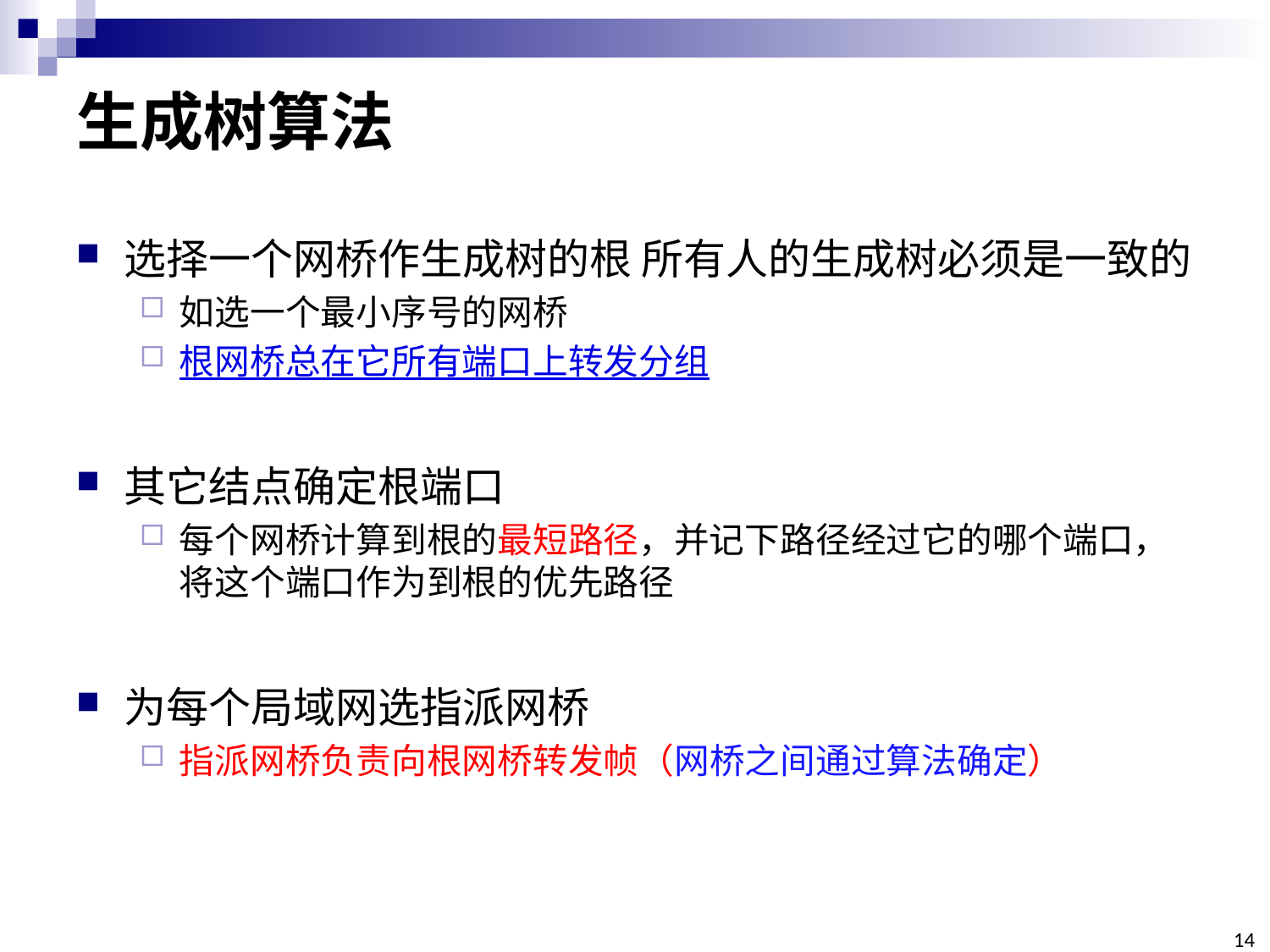

# 生成树算法
选择一个网桥作生成树的根 所有人的生成树必须是一致的
如选一个最小序号的网桥
根网桥总在它所有端口上转发分组
其它结点确定根端口
每个网桥计算到根的最短路径，并记下路径经过它的哪个端口，将这个端口作为到根的优先路径
为每个局域网选指派网桥
指派网桥负责向根网桥转发帧（网桥之间通过算法确定）

14